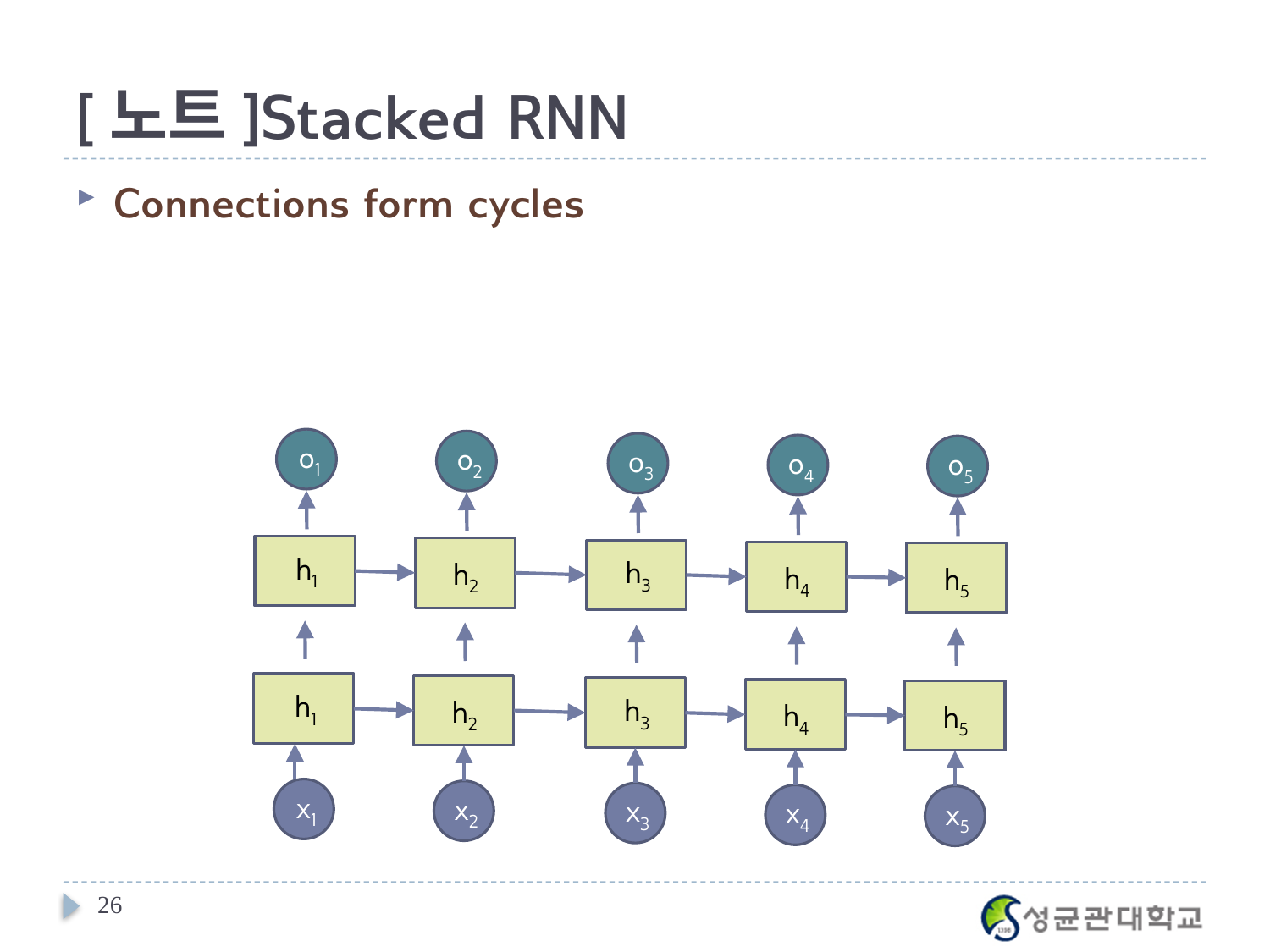

# [노트]Stacked RNN
Connections form cycles

o1

o2

o3

o4
o5

h1

h3
h2
h4
h5

h1

h3
h2
h4
h5

x1

x2

x3

x4
x5
26